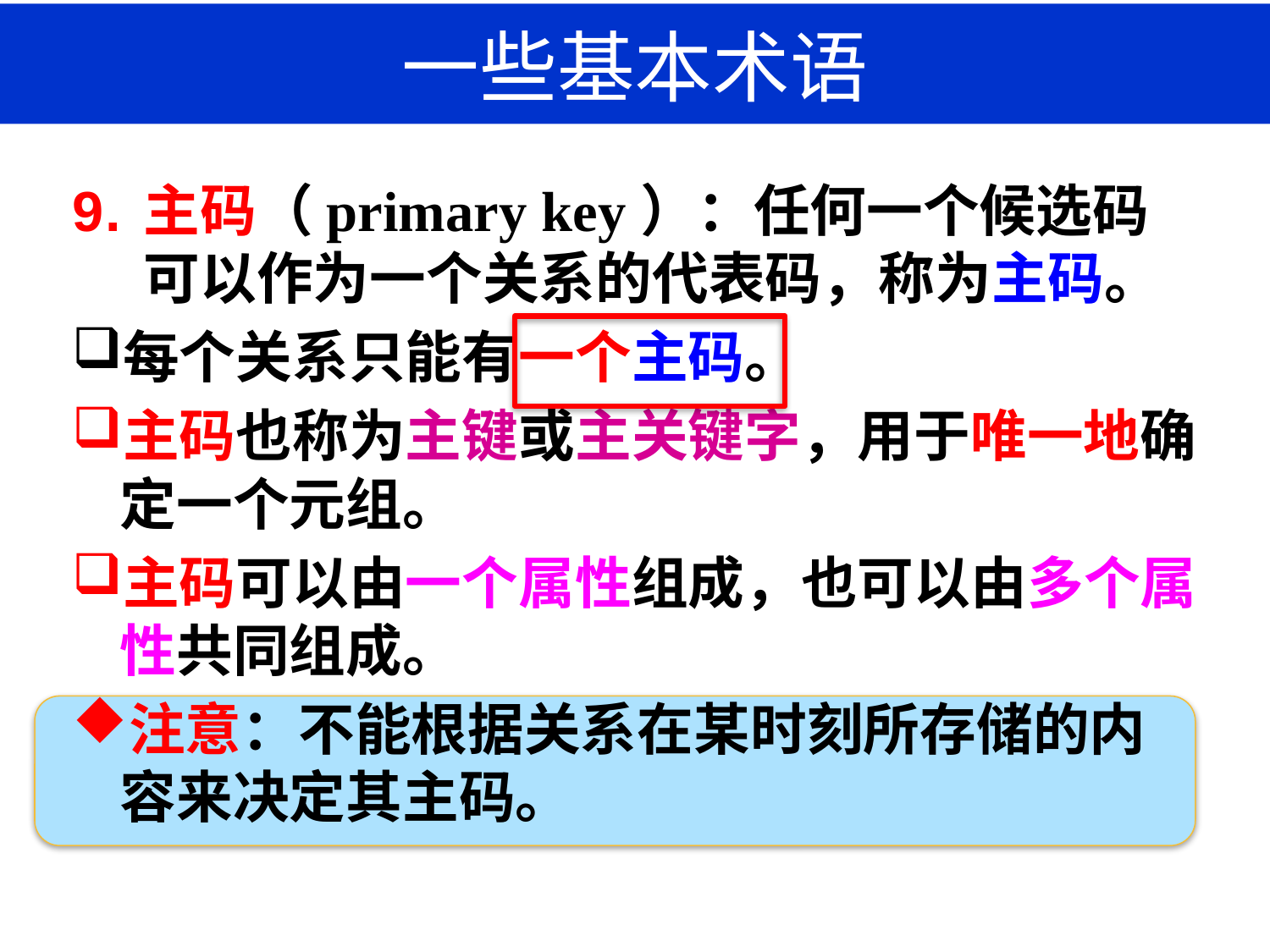

# 一些基本术语
主码（primary key）：任何一个候选码可以作为一个关系的代表码，称为主码。
每个关系只能有一个主码。
主码也称为主键或主关键字，用于唯一地确定一个元组。
主码可以由一个属性组成，也可以由多个属性共同组成。
注意：不能根据关系在某时刻所存储的内容来决定其主码。